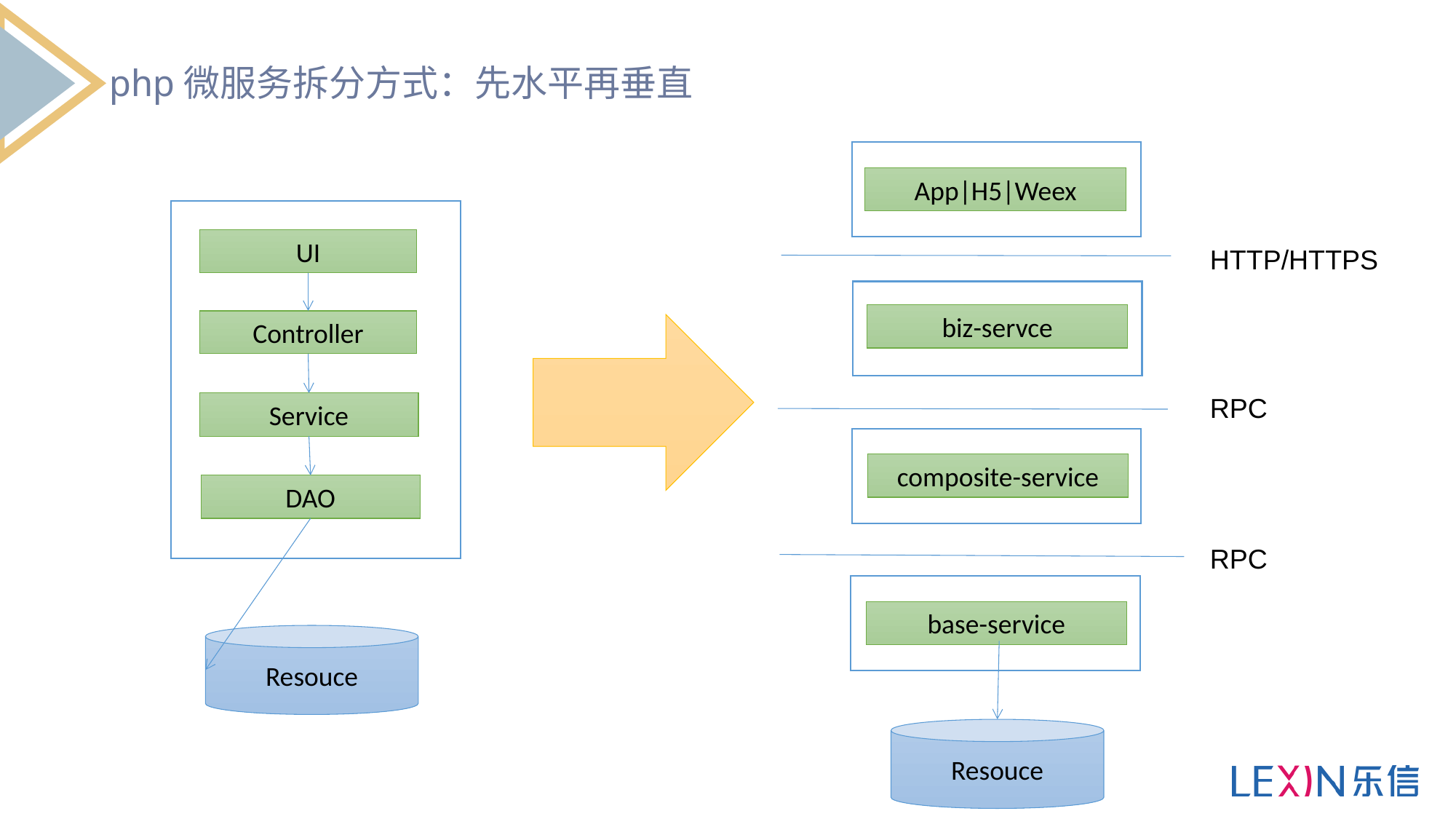

php微服务拆分方式：先水平再垂直

App|H5|Weex

UI
Controller
Service
DAO
Resouce
HTTP/HTTPS

biz-servce

RPC

composite-service
RPC

base-service
Resouce